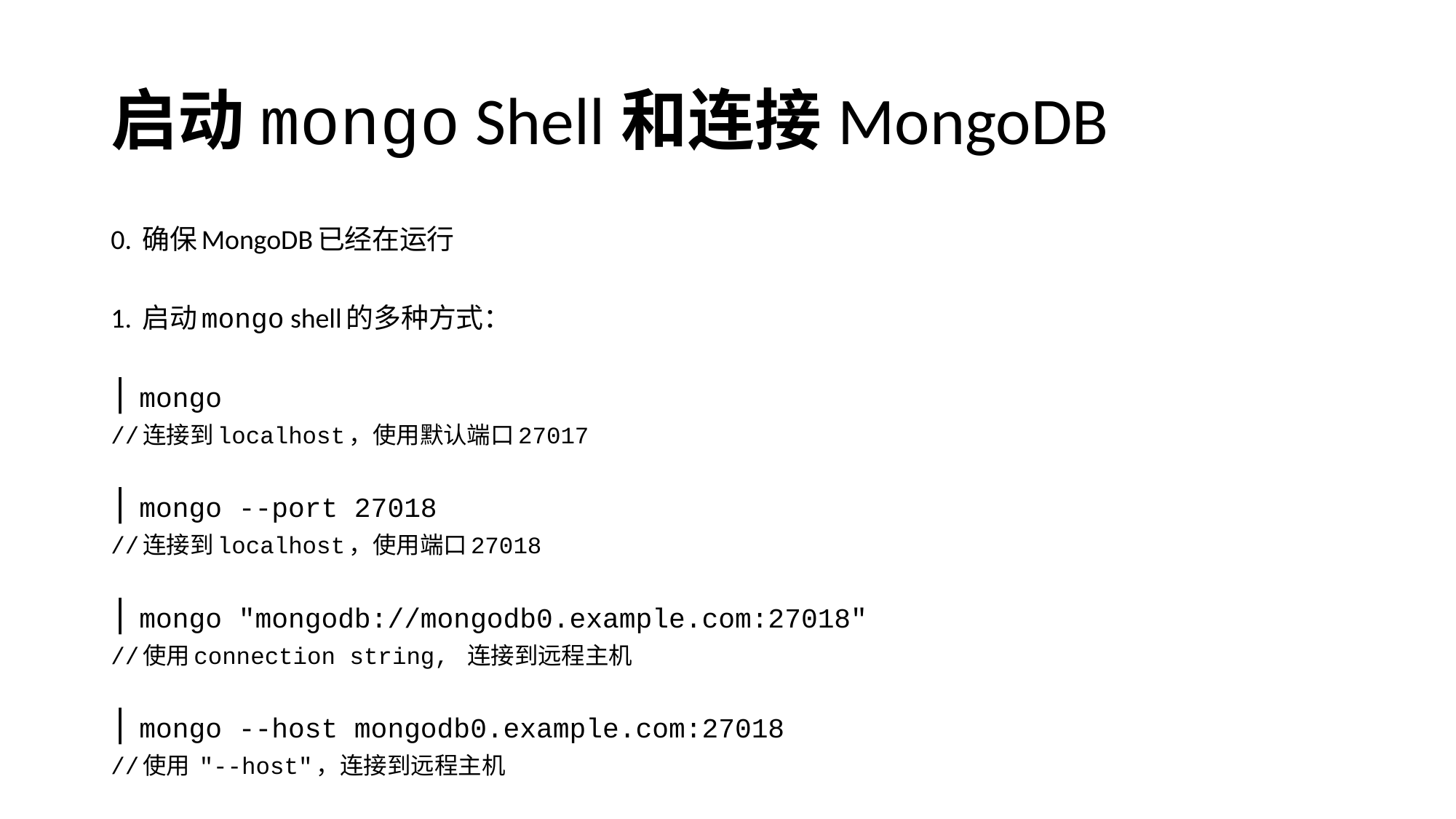

# 启动mongo Shell和连接MongoDB
0. 确保MongoDB已经在运行

1. 启动mongo shell的多种方式：

mongo
//连接到localhost，使用默认端口27017

mongo --port 27018
//连接到localhost，使用端口27018

mongo "mongodb://mongodb0.example.com:27018"
//使用connection string, 连接到远程主机

mongo --host mongodb0.example.com:27018
//使用 "--host"，连接到远程主机